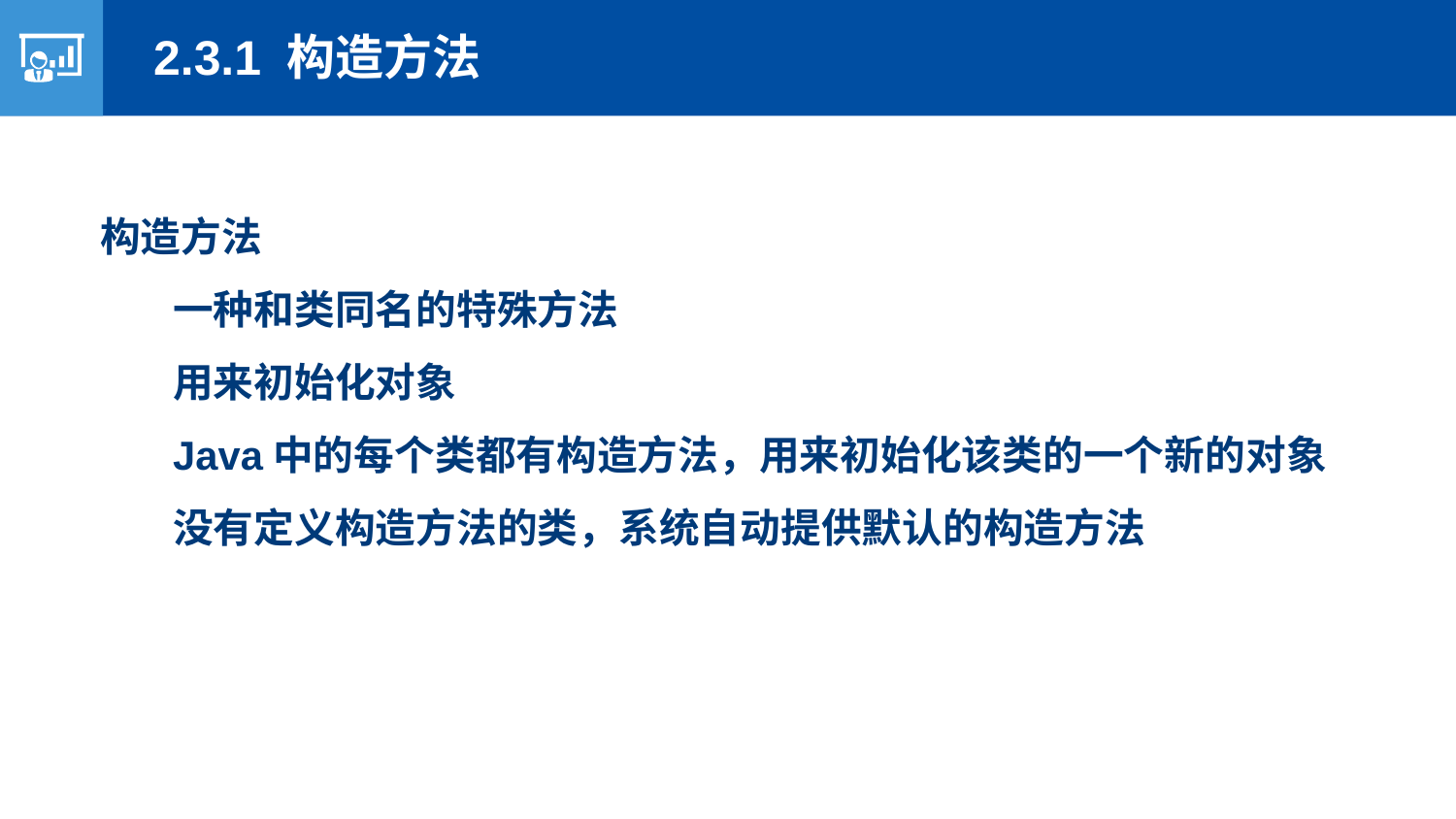

2.3.1 构造方法
构造方法
一种和类同名的特殊方法
用来初始化对象
Java中的每个类都有构造方法，用来初始化该类的一个新的对象
没有定义构造方法的类，系统自动提供默认的构造方法